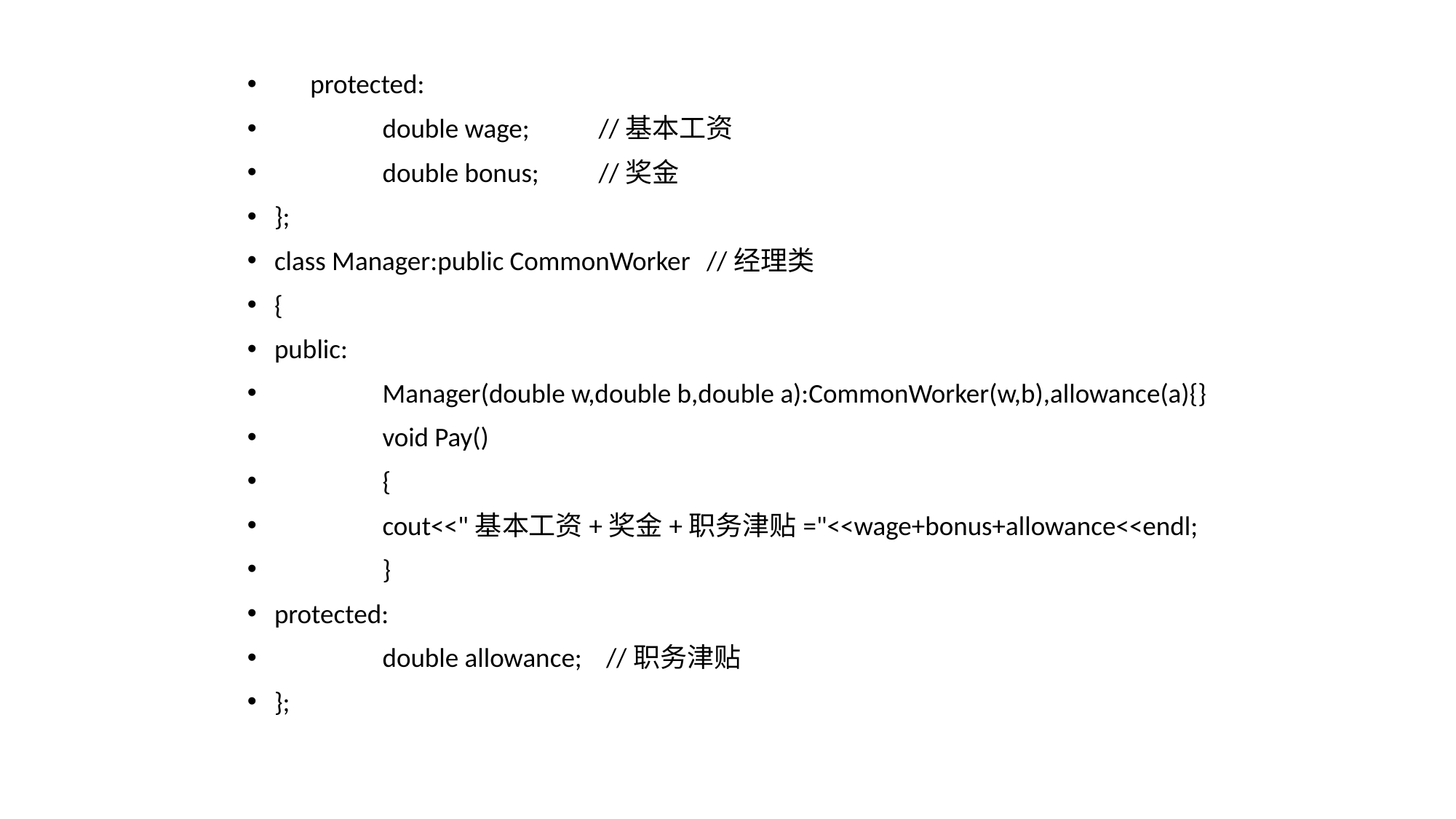

protected:
	double wage;         			//基本工资
	double bonus;        			//奖金
};
class Manager:public CommonWorker 	//经理类
{
public:
	Manager(double w,double b,double a):CommonWorker(w,b),allowance(a){}
	void Pay()
	{
		cout<<"基本工资+奖金+职务津贴="<<wage+bonus+allowance<<endl;
	}
protected:
	double allowance;    //职务津贴
};